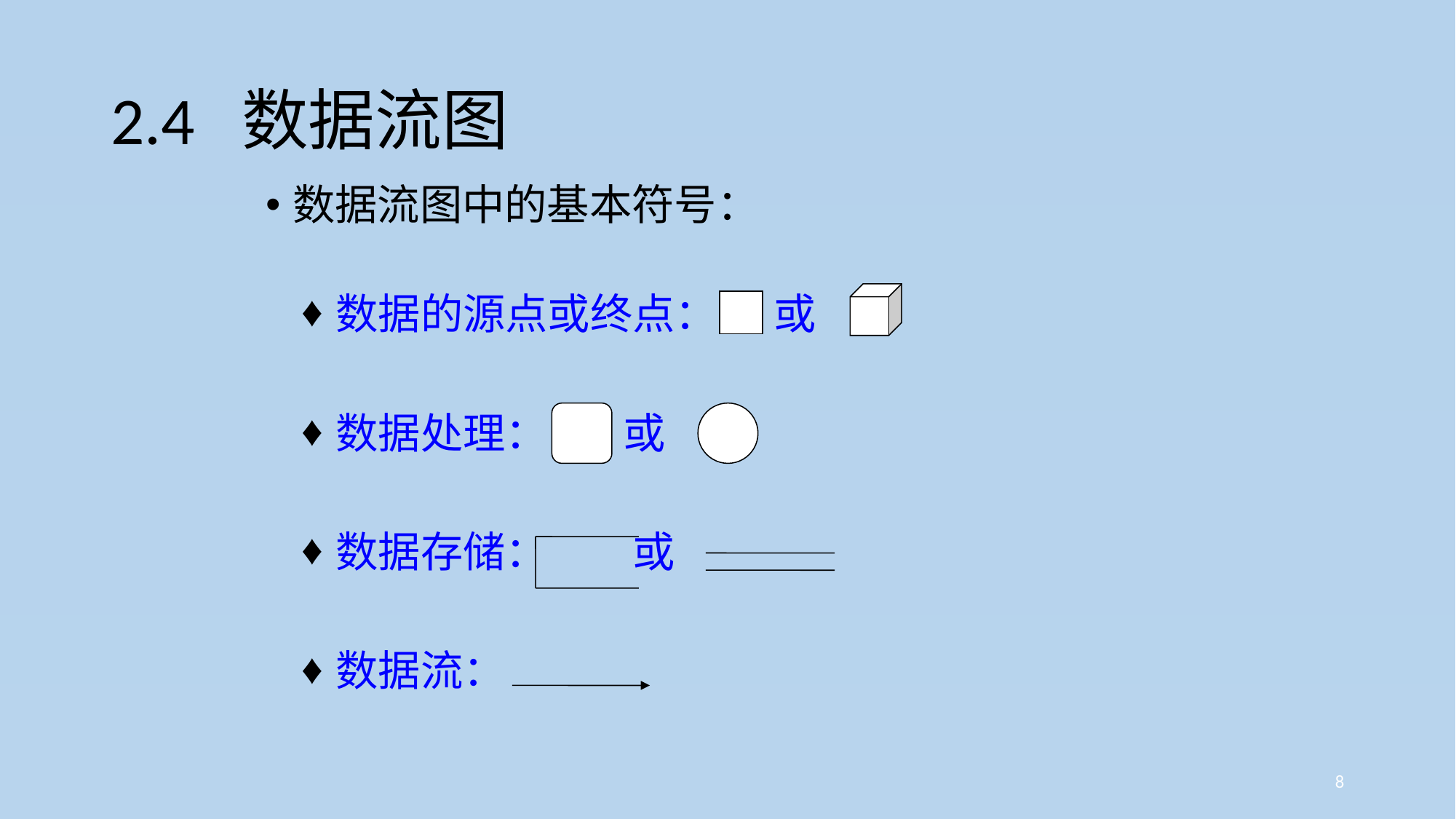

# 2.4  数据流图
数据流图中的基本符号：
数据的源点或终点：      或

数据处理：        或

数据存储：         或

数据流：

8